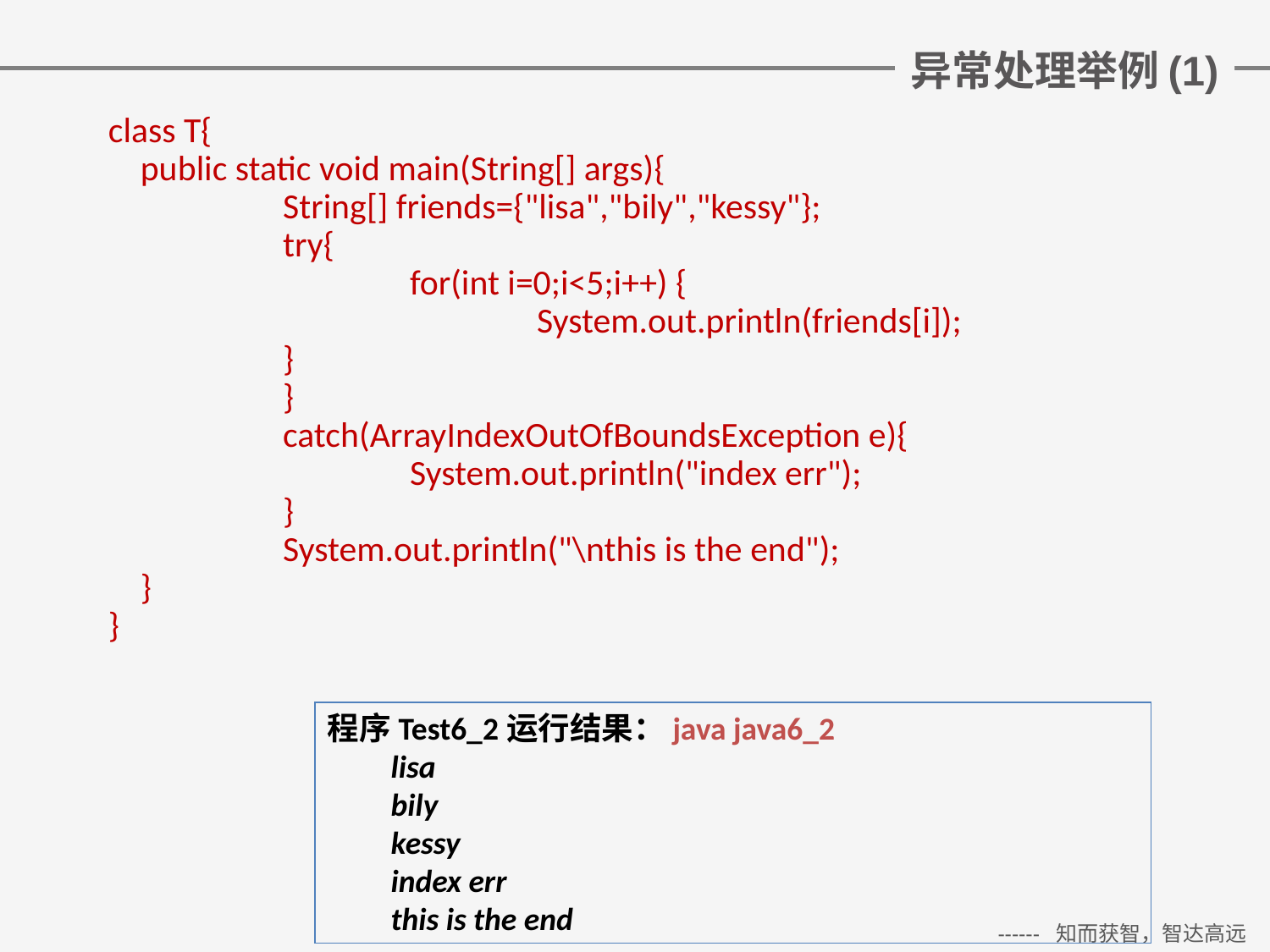

# 异常处理举例(1)
class T{
    public static void main(String[] args){
		String[] friends={"lisa","bily","kessy"};
		try{
			for(int i=0;i<5;i++) {
				System.out.println(friends[i]);
         	}
      	}
		catch(ArrayIndexOutOfBoundsException e){
			System.out.println("index err");
      	}
      	System.out.println("\nthis is the end");
    }
}
程序Test6_2运行结果：java java6_2
lisa
bily
kessy
index err
this is the end